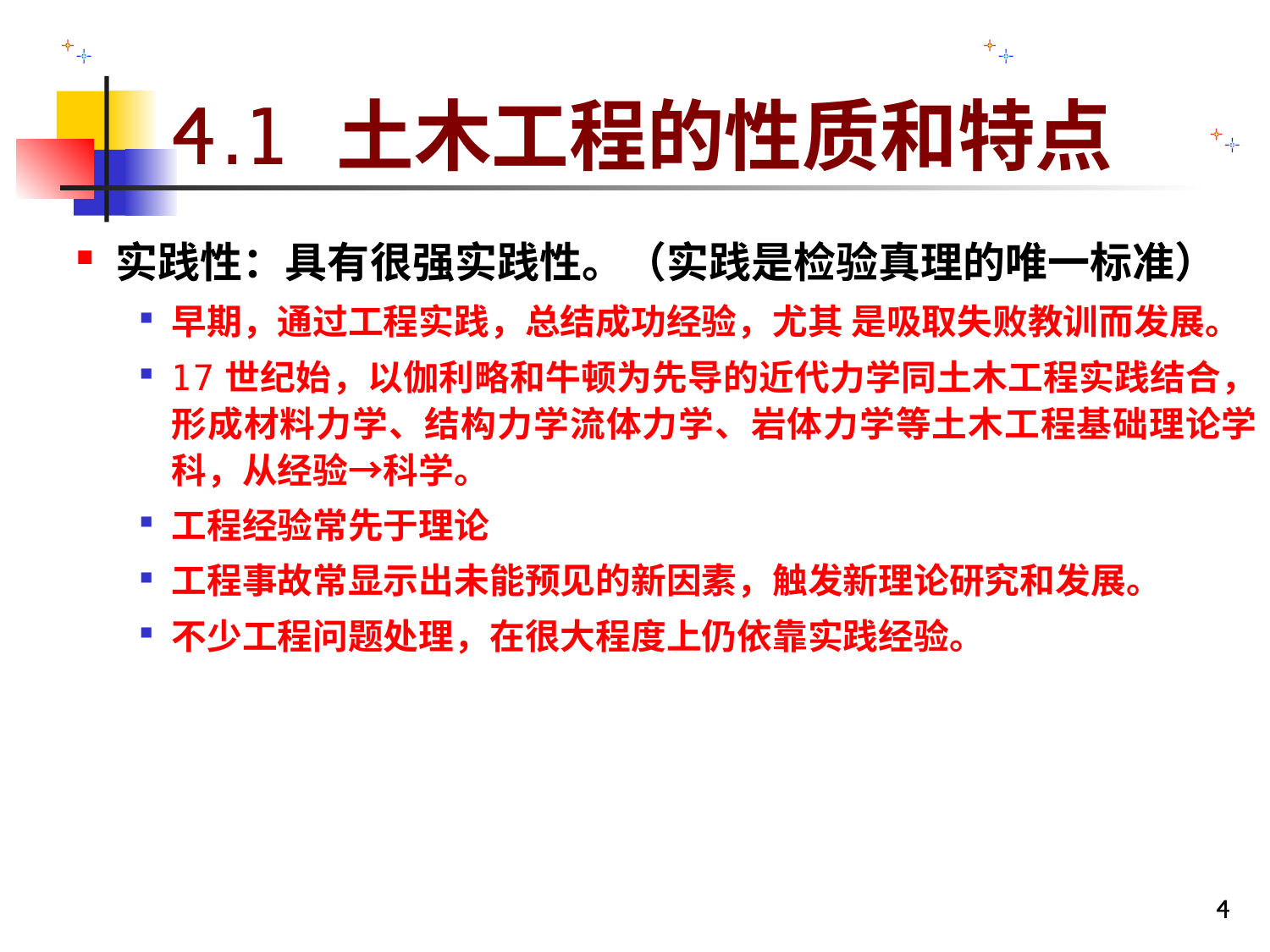

# 4.1 土木工程的性质和特点
实践性：具有很强实践性。（实践是检验真理的唯一标准）
早期，通过工程实践，总结成功经验，尤其 是吸取失败教训而发展。
17世纪始，以伽利略和牛顿为先导的近代力学同土木工程实践结合，形成材料力学、结构力学流体力学、岩体力学等土木工程基础理论学科，从经验→科学。
工程经验常先于理论
工程事故常显示出未能预见的新因素，触发新理论研究和发展。
不少工程问题处理，在很大程度上仍依靠实践经验。
4